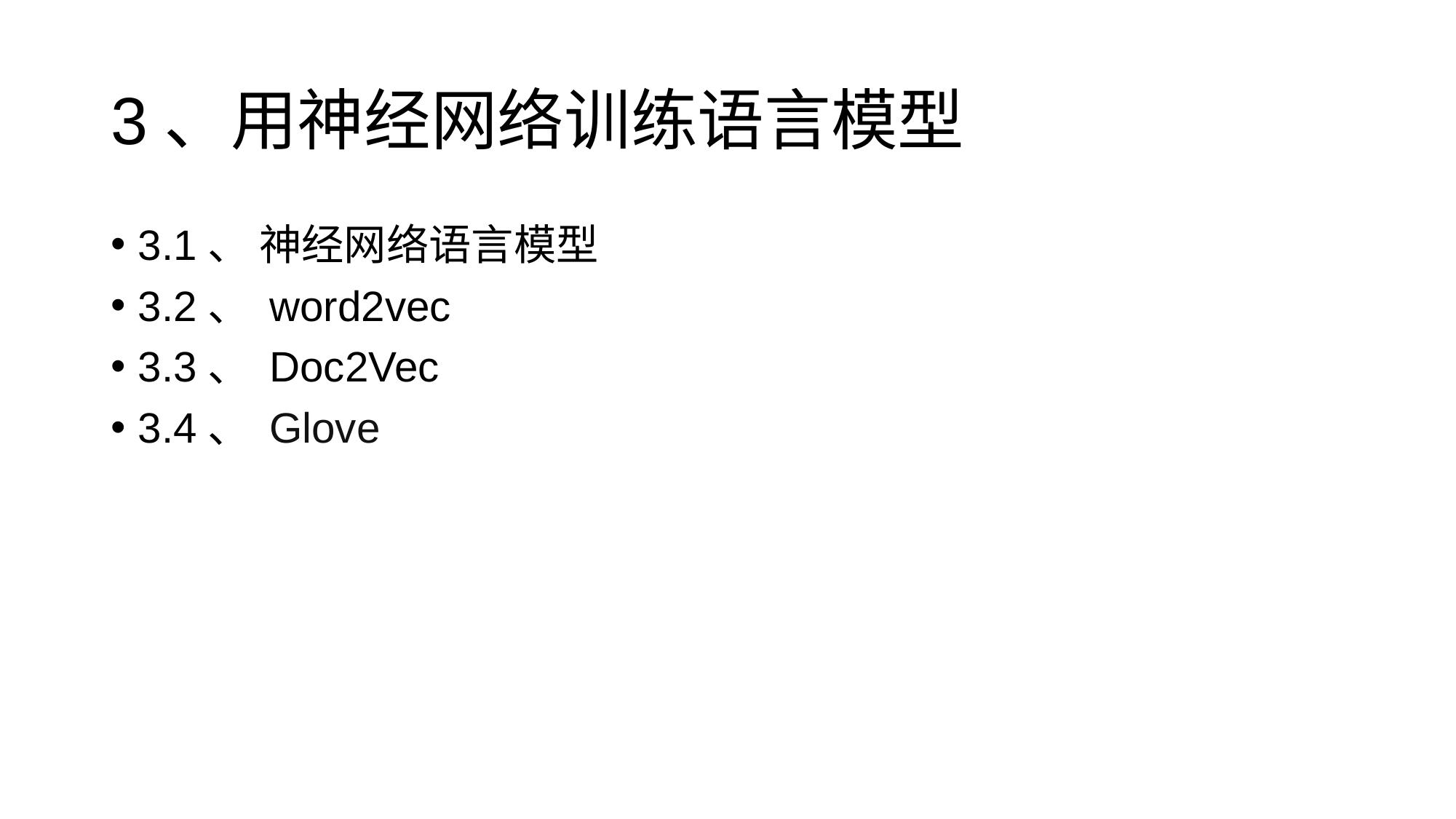

# 3、用神经网络训练语言模型
3.1、 神经网络语言模型
3.2、 word2vec
3.3、 Doc2Vec
3.4、 Glove